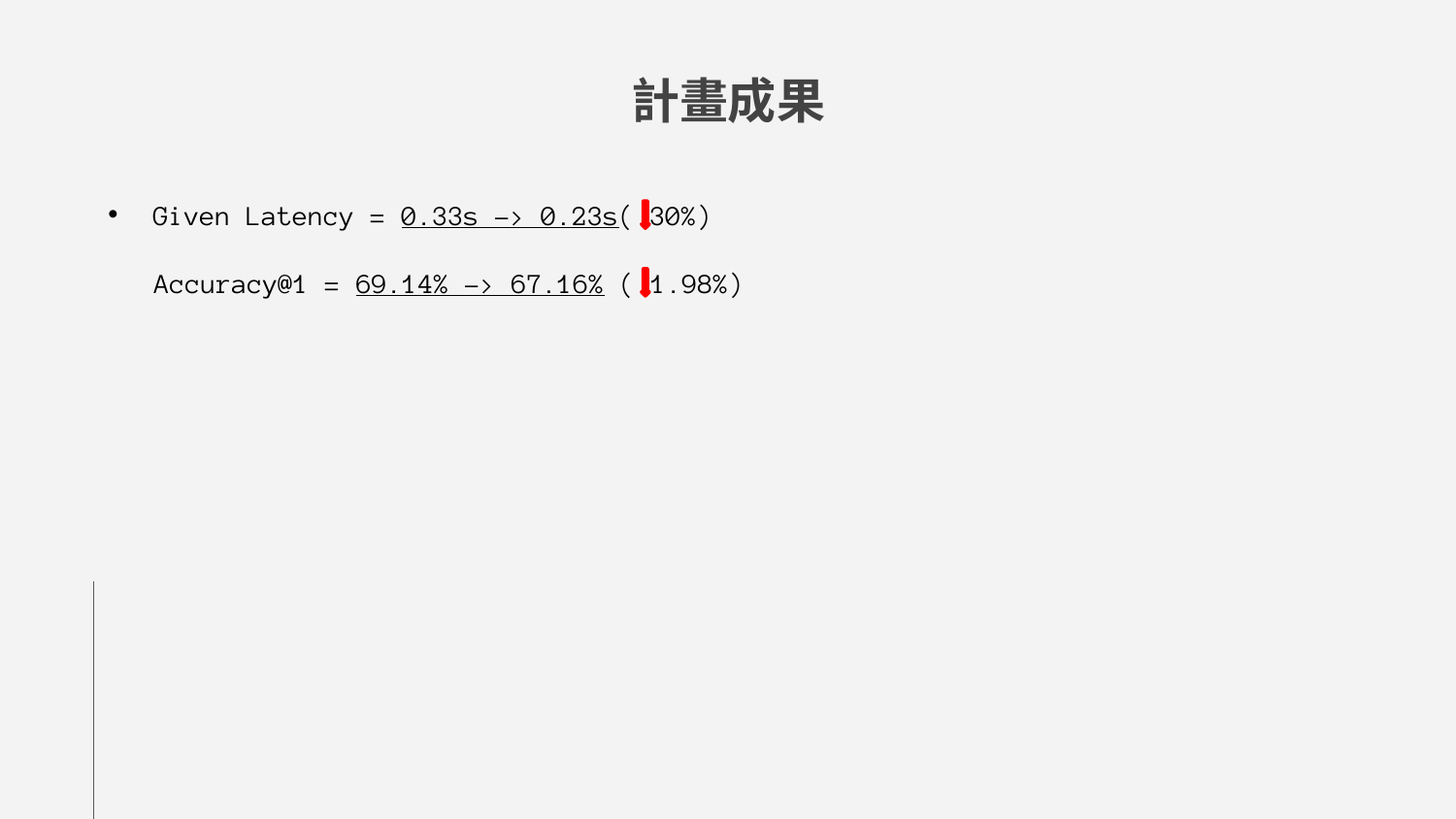

# 計畫成果

Given Latency = 0.33s -> 0.23s( 30%)

   Accuracy@1 = 69.14% -> 67.16% ( 1.98%)